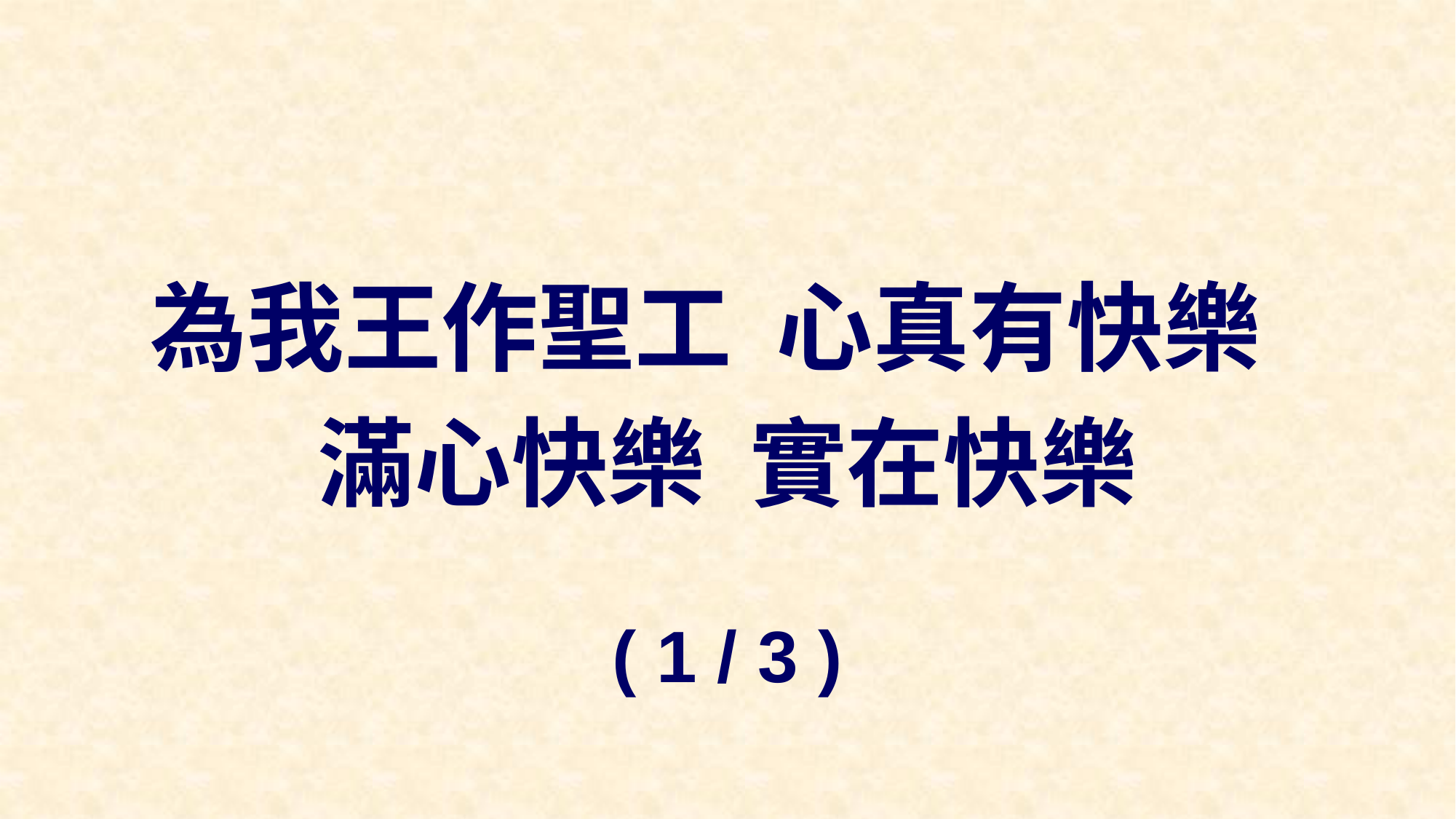

為我王作聖工  心真有快樂
滿心快樂  實在快樂
( 1 / 3 )